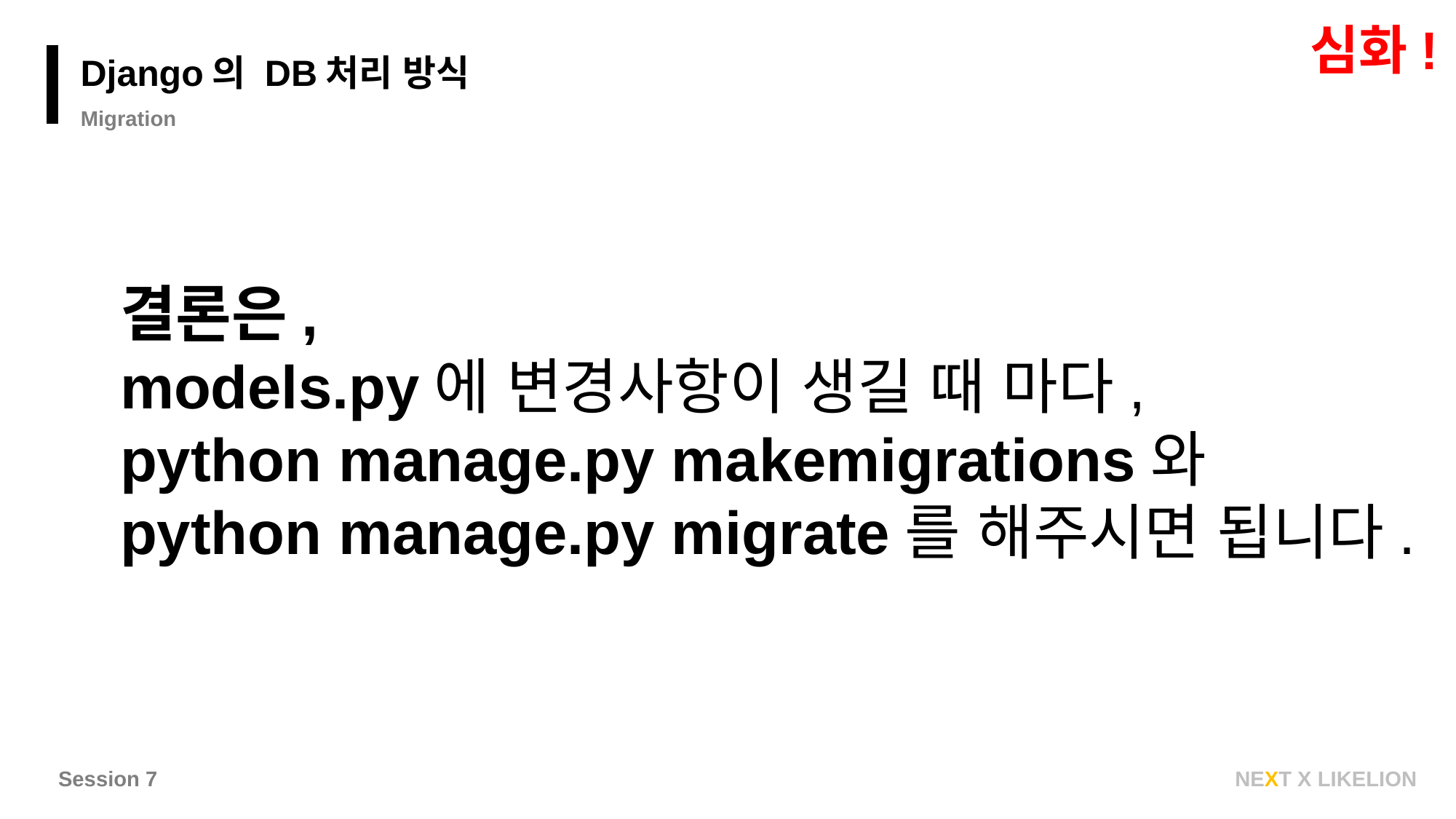

심화!
Django의 DB처리 방식

Migration
결론은,
models.py에 변경사항이 생길 때 마다,
python manage.py makemigrations와
python manage.py migrate를 해주시면 됩니다.
Session 7
NEXT X LIKELION